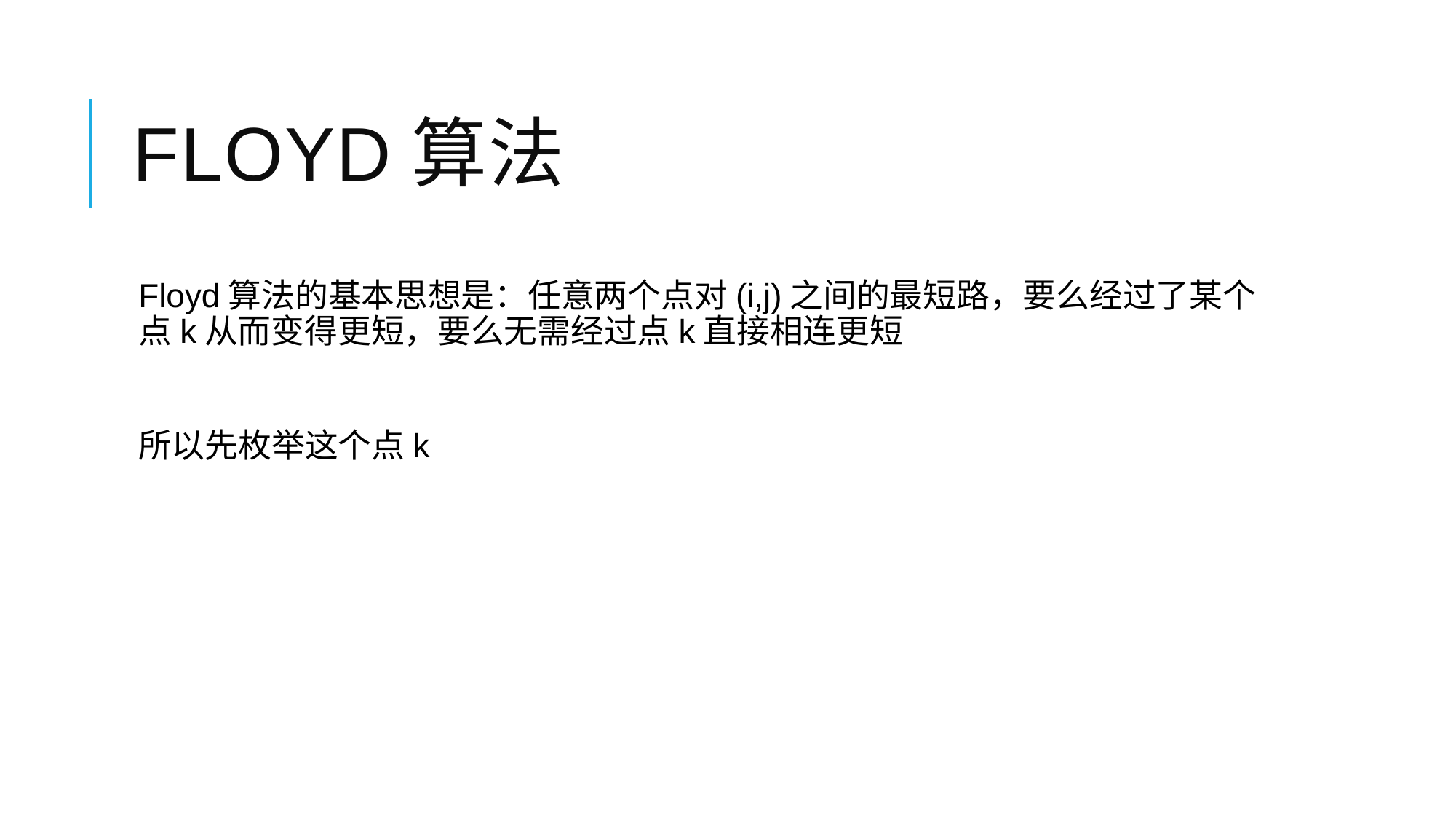

# Floyd算法
Floyd算法的基本思想是：任意两个点对(i,j)之间的最短路，要么经过了某个点k从而变得更短，要么无需经过点k直接相连更短

所以先枚举这个点k